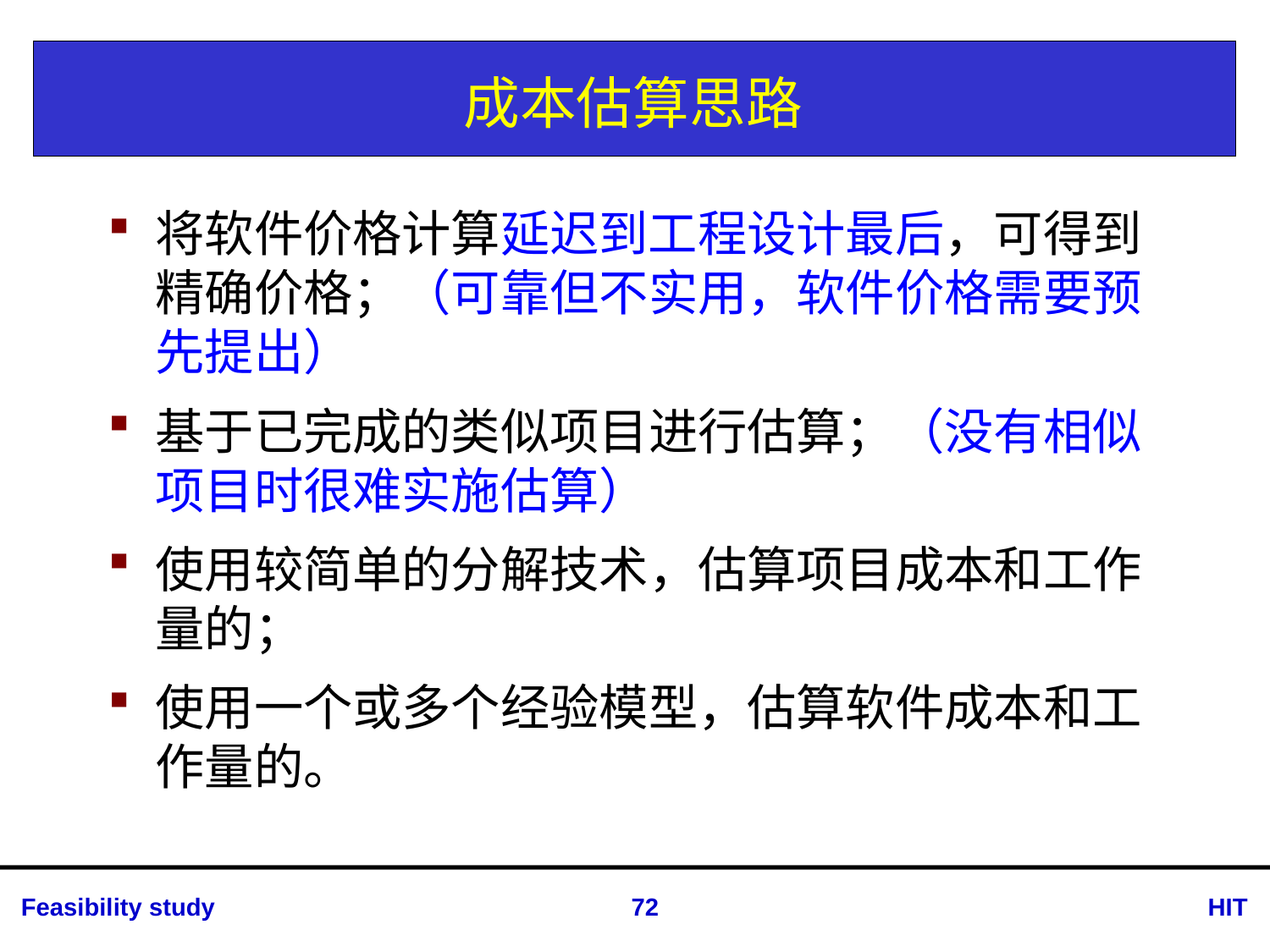

# 成本估算思路
将软件价格计算延迟到工程设计最后，可得到精确价格；（可靠但不实用，软件价格需要预先提出）
基于已完成的类似项目进行估算；（没有相似项目时很难实施估算）
使用较简单的分解技术，估算项目成本和工作量的；
使用一个或多个经验模型，估算软件成本和工作量的。